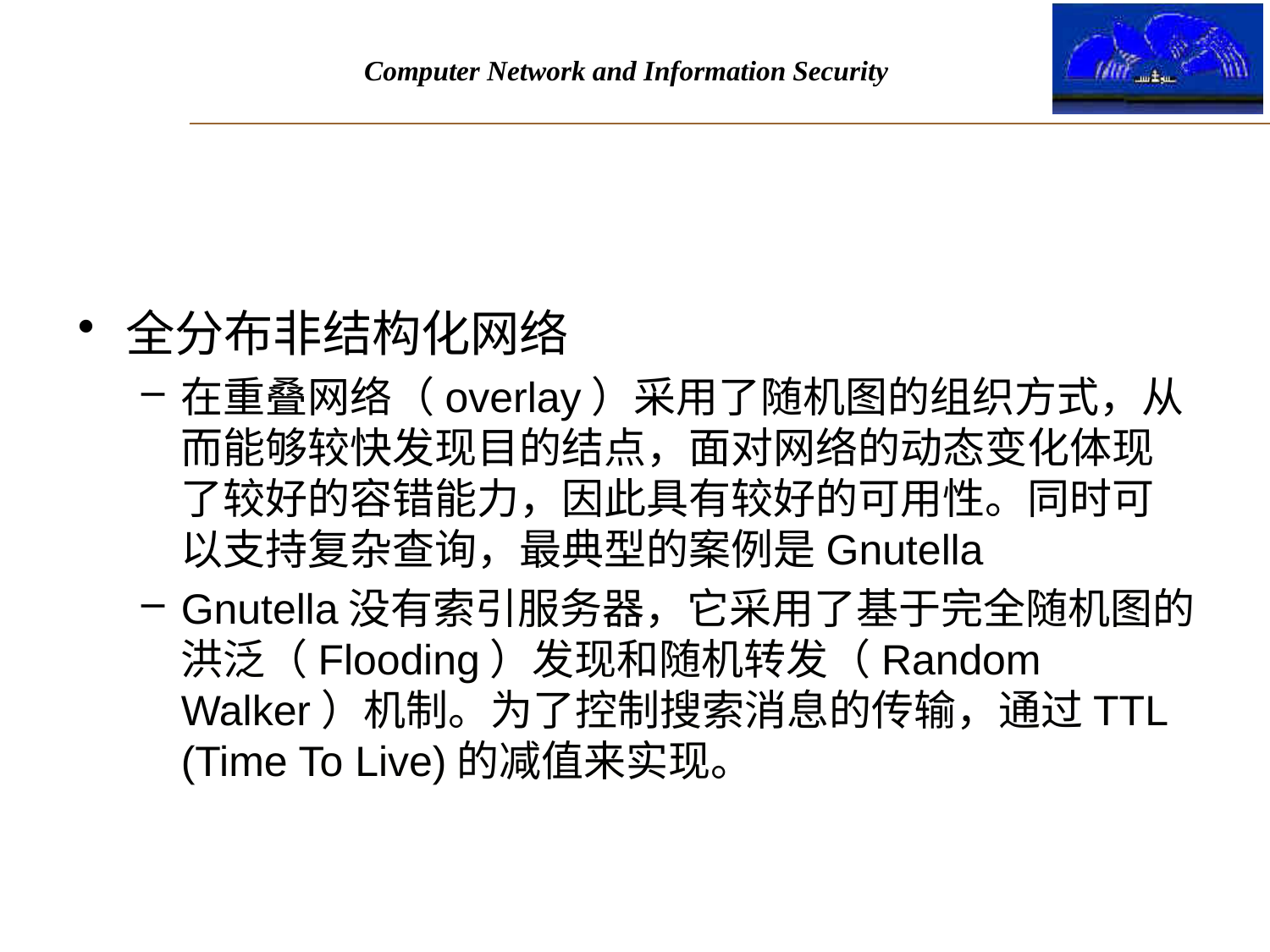

#
全分布非结构化网络
在重叠网络（overlay）采用了随机图的组织方式，从而能够较快发现目的结点，面对网络的动态变化体现了较好的容错能力，因此具有较好的可用性。同时可以支持复杂查询，最典型的案例是Gnutella
Gnutella没有索引服务器，它采用了基于完全随机图的洪泛（Flooding）发现和随机转发（Random Walker）机制。为了控制搜索消息的传输，通过TTL (Time To Live)的减值来实现。